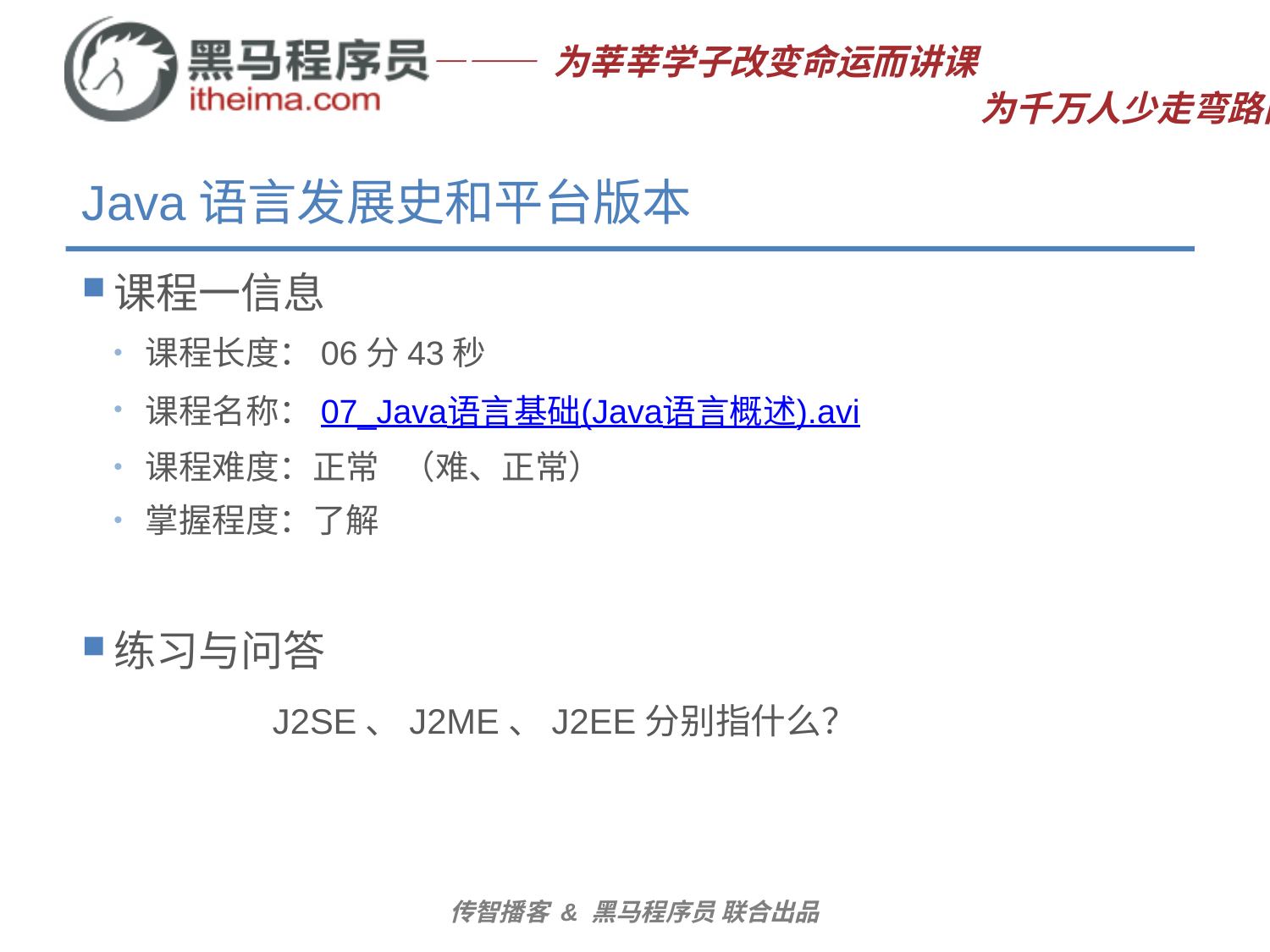

# Java语言发展史和平台版本
课程一信息
课程长度：06分43秒
课程名称：07_Java语言基础(Java语言概述).avi
课程难度：正常   （难、正常）
掌握程度：了解

练习与问答
	J2SE、J2ME、J2EE分别指什么？